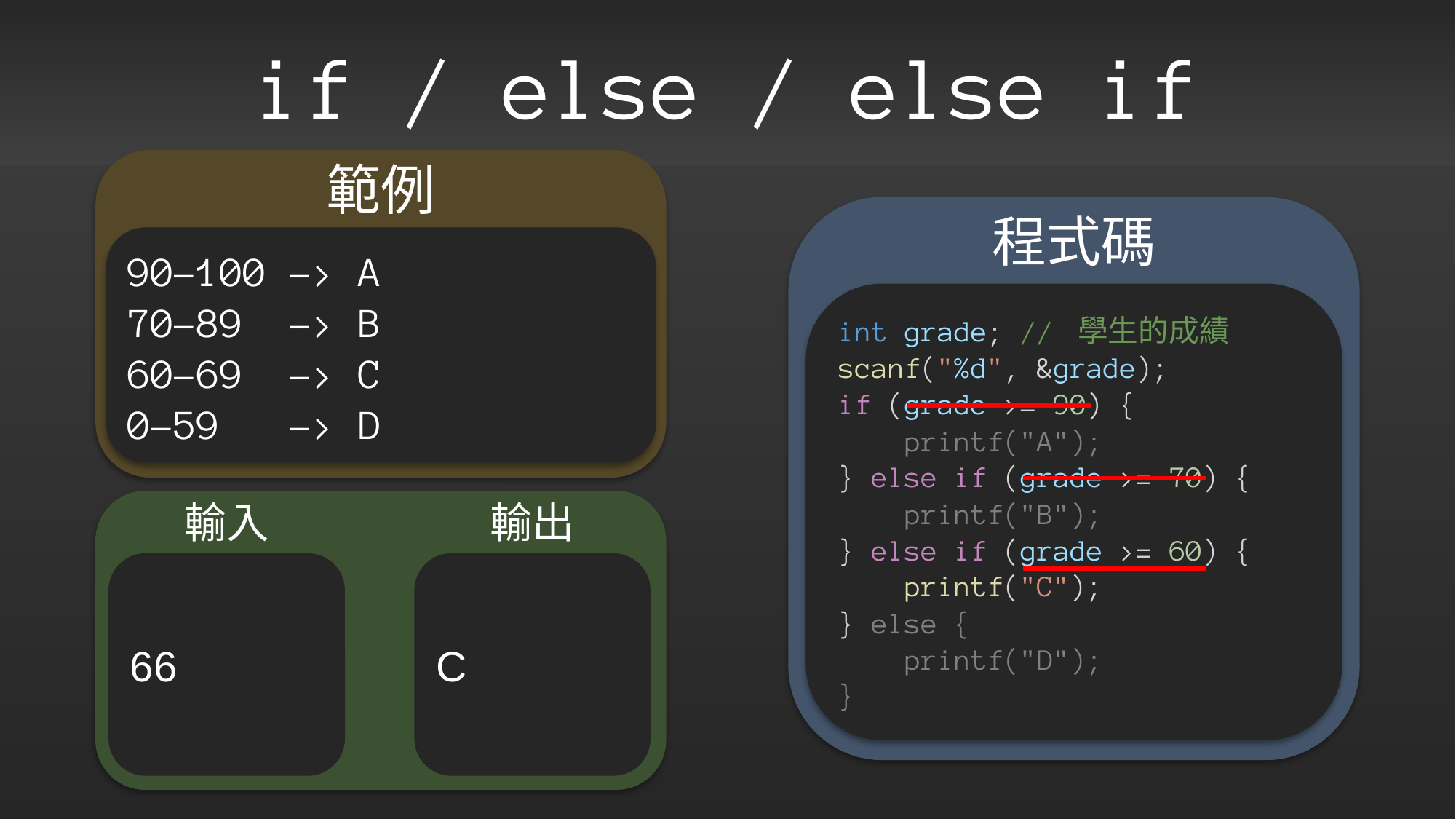

if / else / else if

範例
90-100 -> A
70-89  -> B
60-69  -> C
0-59   -> D

程式碼
int grade; // 學生的成績
scanf("%d", &grade);
if (grade >= 90) {
    printf("A");
} else if (grade >= 70) {
    printf("B");
} else if (grade >= 60) {
    printf("C");
} else {
    printf("D");
}

輸入
輸出
66
C